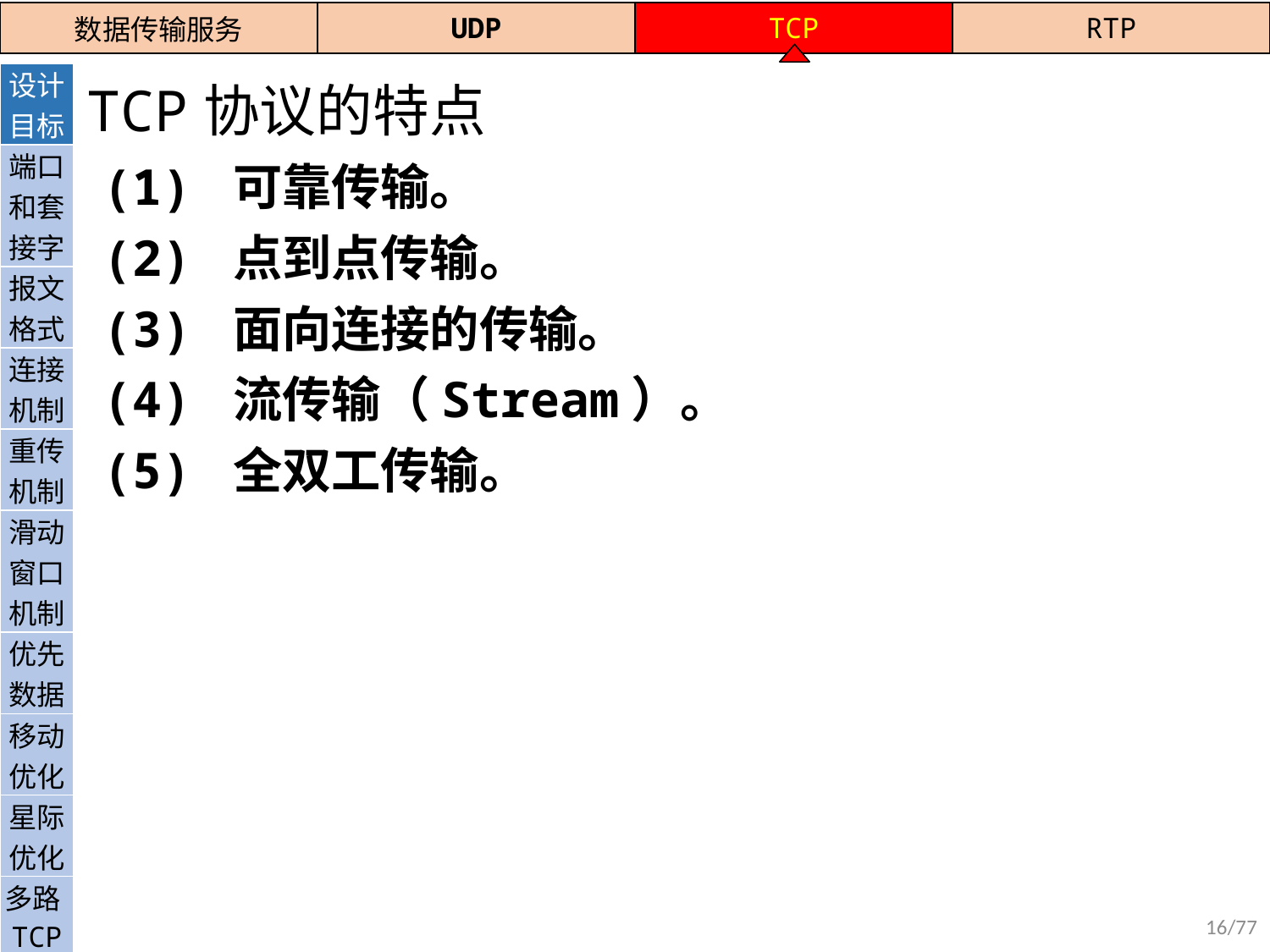

| 数据传输服务 | UDP | TCP | RTP |
| --- | --- | --- | --- |

| 设计目标 |
| --- |
| 端口和套接字 |
| 报文格式 |
| 连接机制 |
| 重传机制 |
| 滑动窗口机制 |
| 优先数据 |
| 移动优化 |
| 星际优化 |
| 多路TCP |
| QUIC |
# TCP协议的特点
(1) 可靠传输。
(2) 点到点传输。
(3) 面向连接的传输。
(4) 流传输（Stream）。
(5) 全双工传输。
16/77